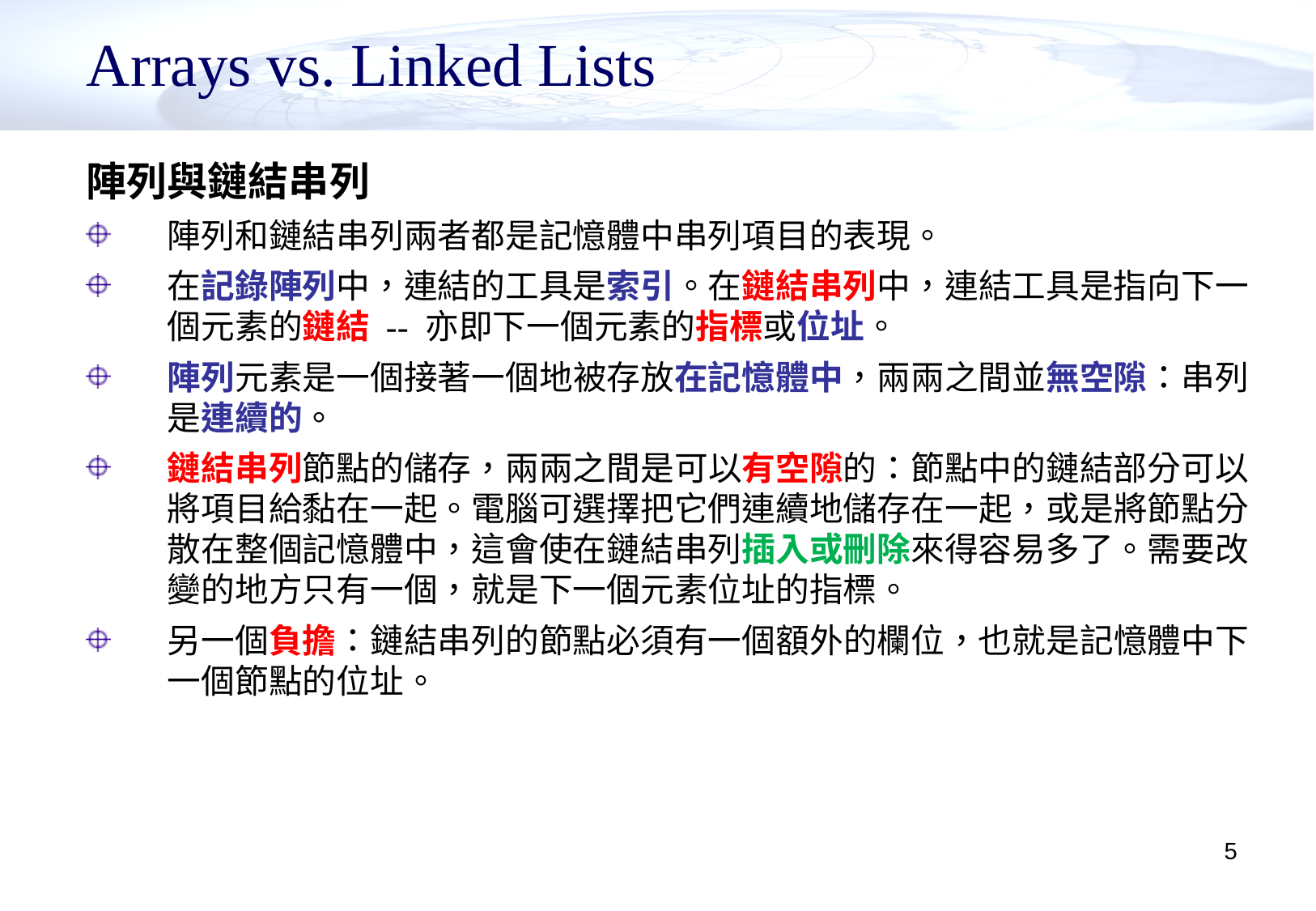

# Arrays vs. Linked Lists
陣列與鏈結串列
陣列和鏈結串列兩者都是記憶體中串列項目的表現。
在記錄陣列中，連結的工具是索引。在鏈結串列中，連結工具是指向下一個元素的鏈結 -- 亦即下一個元素的指標或位址。
陣列元素是一個接著一個地被存放在記憶體中，兩兩之間並無空隙：串列是連續的。
鏈結串列節點的儲存，兩兩之間是可以有空隙的：節點中的鏈結部分可以將項目給黏在一起。電腦可選擇把它們連續地儲存在一起，或是將節點分散在整個記憶體中，這會使在鏈結串列插入或刪除來得容易多了。需要改變的地方只有一個，就是下一個元素位址的指標。
另一個負擔：鏈結串列的節點必須有一個額外的欄位，也就是記憶體中下一個節點的位址。
5